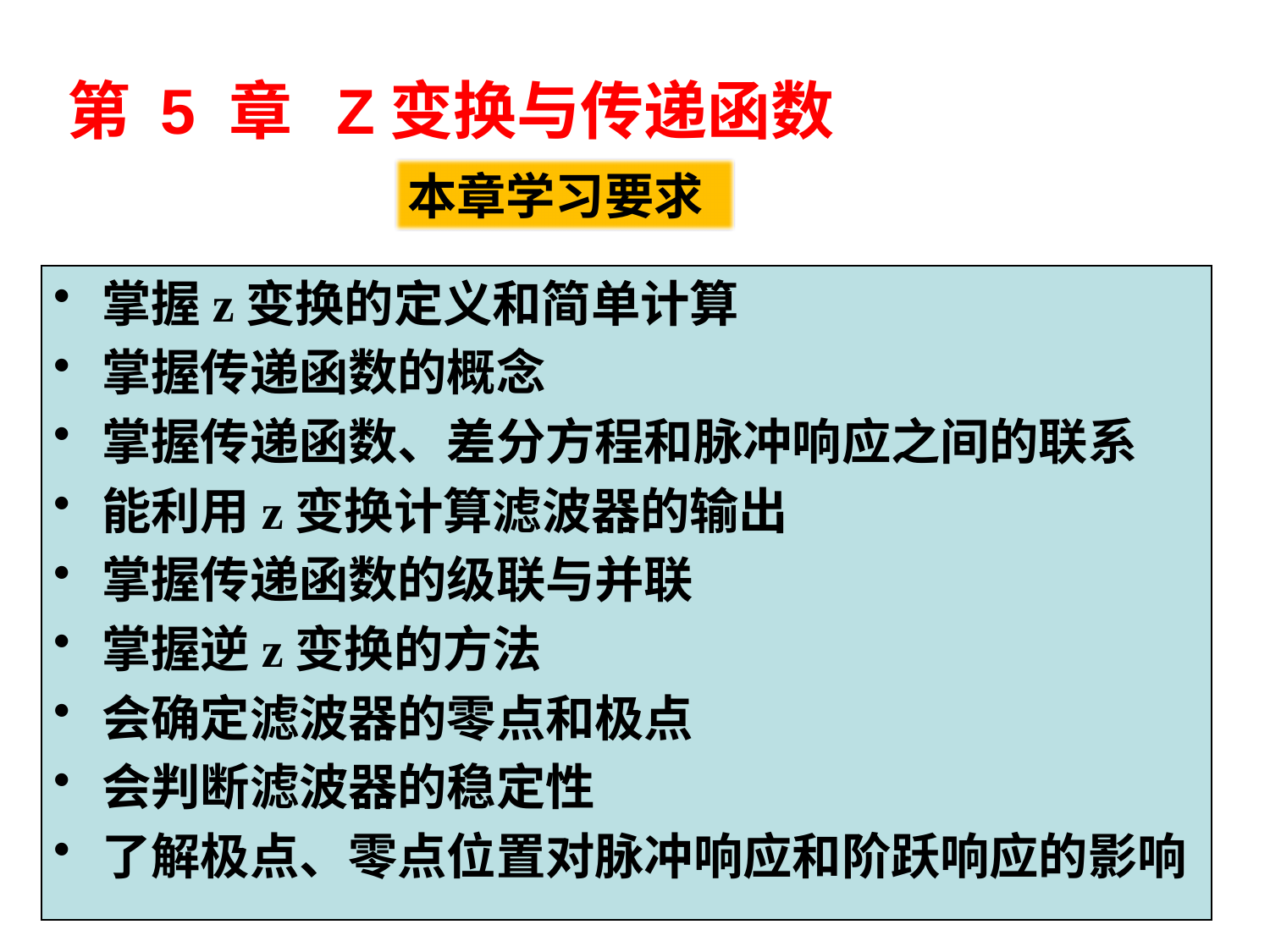

# 第 5 章  Z变换与传递函数
本章学习要求
掌握z变换的定义和简单计算
掌握传递函数的概念
掌握传递函数、差分方程和脉冲响应之间的联系
能利用z变换计算滤波器的输出
掌握传递函数的级联与并联
掌握逆z变换的方法
会确定滤波器的零点和极点
会判断滤波器的稳定性
了解极点、零点位置对脉冲响应和阶跃响应的影响